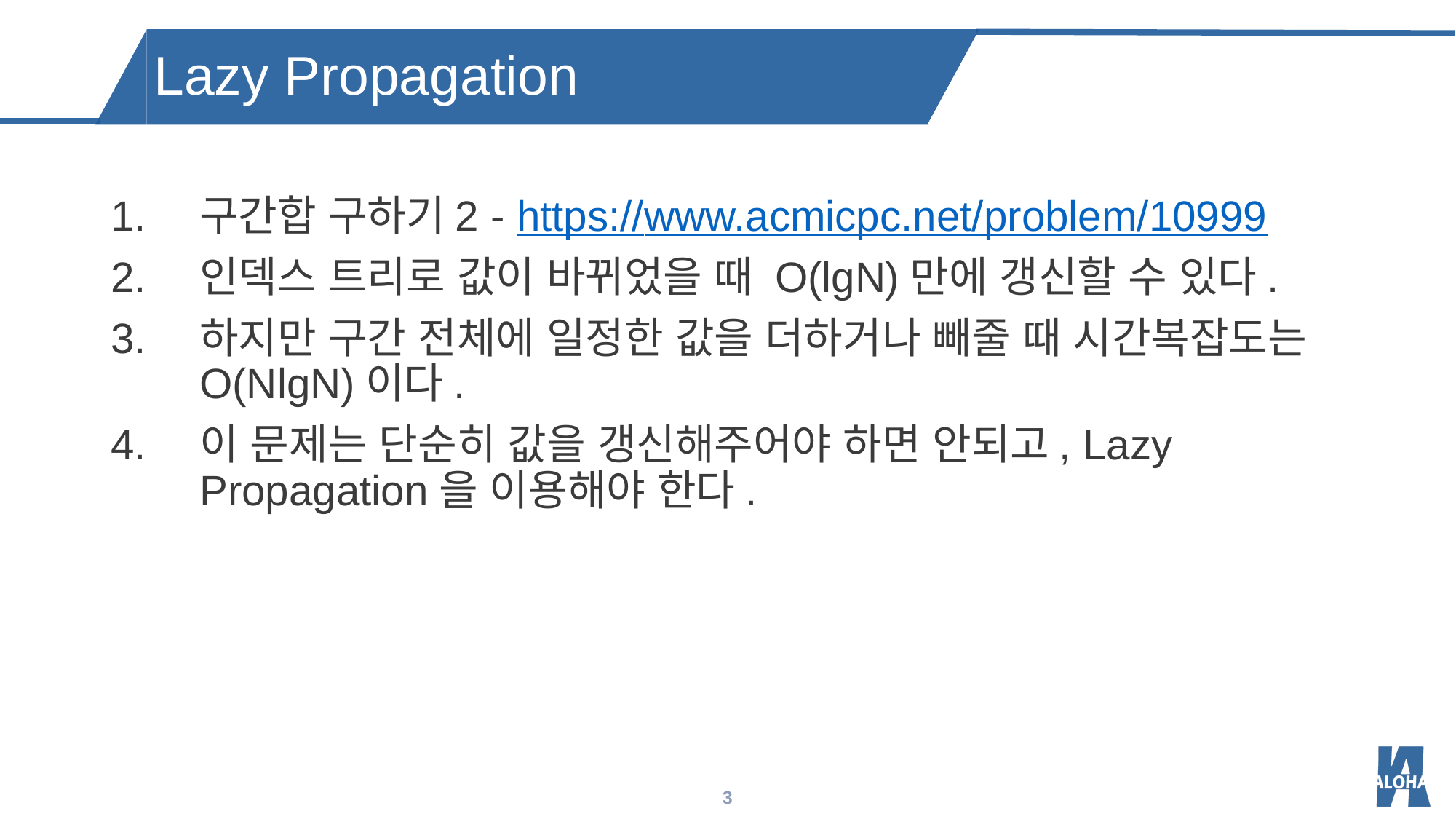

Lazy Propagation
구간합 구하기2 - https://www.acmicpc.net/problem/10999
인덱스 트리로 값이 바뀌었을 때 O(lgN)만에 갱신할 수 있다.
하지만 구간 전체에 일정한 값을 더하거나 빼줄 때 시간복잡도는 O(NlgN)이다.
이 문제는 단순히 값을 갱신해주어야 하면 안되고, Lazy Propagation을 이용해야 한다.
3